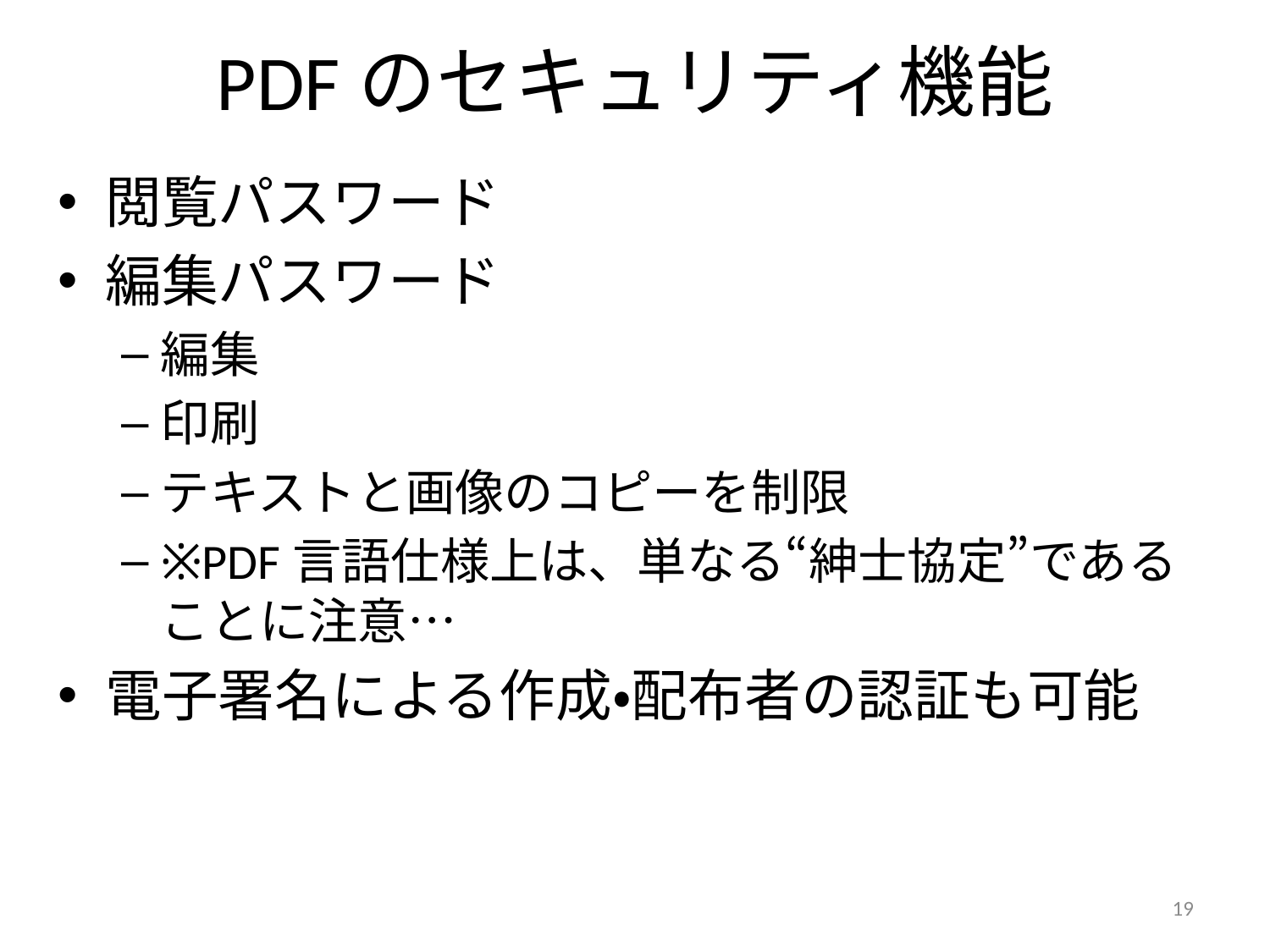

# PDFのセキュリティ機能
閲覧パスワード
編集パスワード
編集
印刷
テキストと画像のコピーを制限
※PDF言語仕様上は、単なる“紳士協定”であることに注意…
電子署名による作成・配布者の認証も可能
19